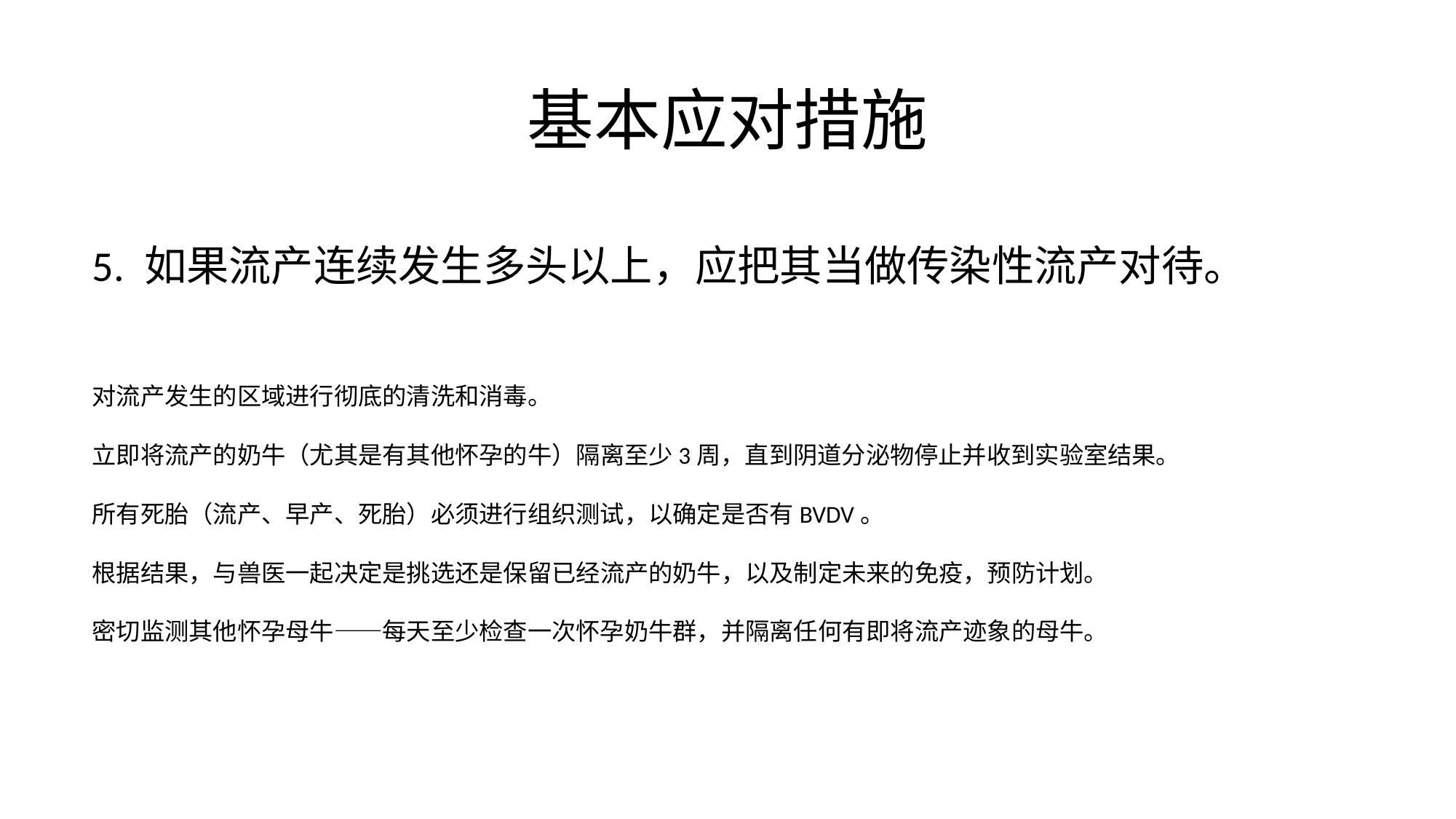

# 基本应对措施
5. 如果流产连续发生多头以上，应把其当做传染性流产对待。

对流产发生的区域进行彻底的清洗和消毒。
立即将流产的奶牛（尤其是有其他怀孕的牛）隔离至少3周，直到阴道分泌物停止并收到实验室结果。
所有死胎（流产、早产、死胎）必须进行组织测试，以确定是否有BVDV。
根据结果，与兽医一起决定是挑选还是保留已经流产的奶牛，以及制定未来的免疫，预防计划。
密切监测其他怀孕母牛——每天至少检查一次怀孕奶牛群，并隔离任何有即将流产迹象的母牛。